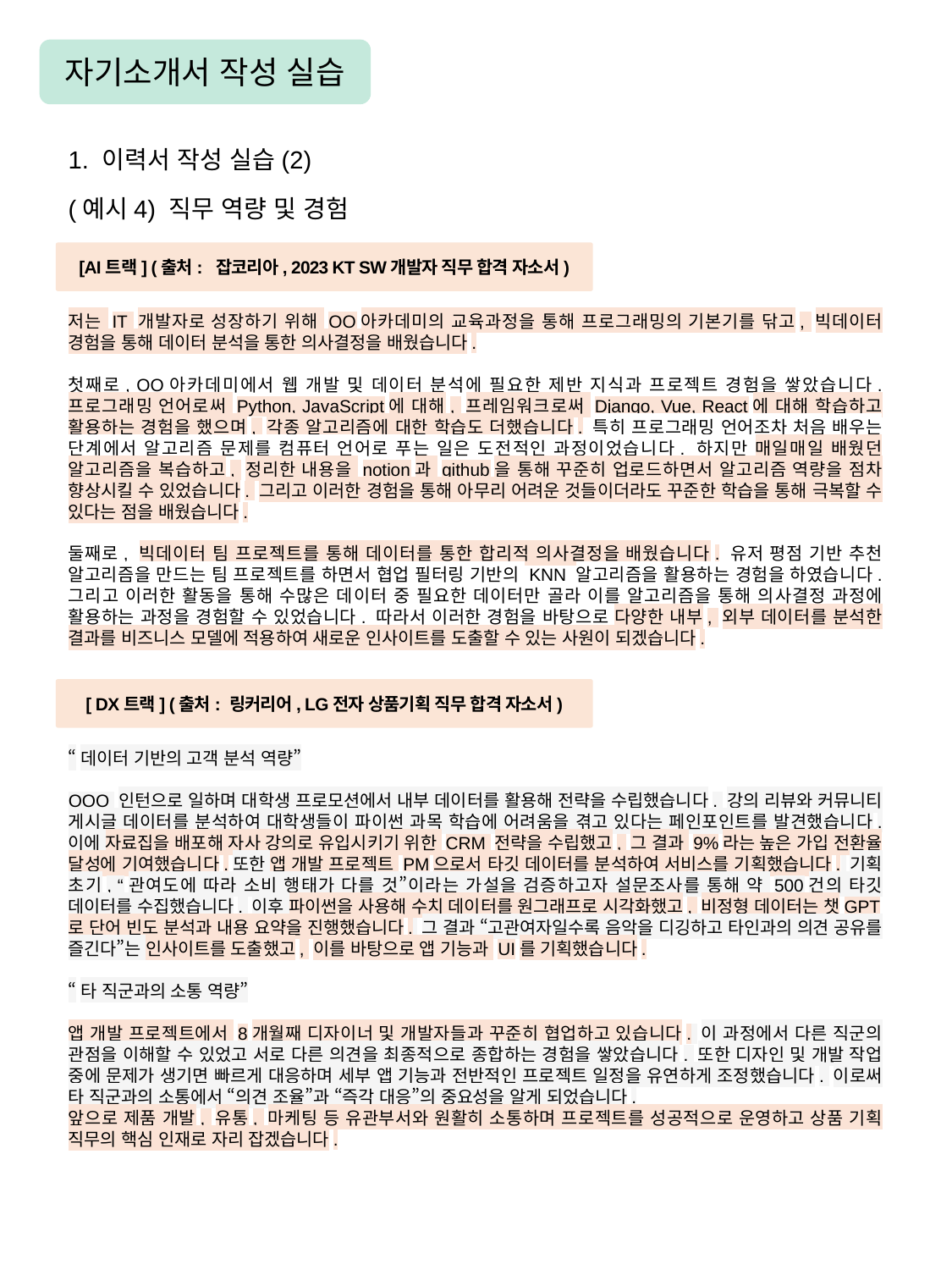

자기소개서 작성 실습
1. 이력서 작성 실습(2)
(예시4) 직무 역량 및 경험
[AI트랙] (출처:  잡코리아, 2023 KT SW개발자 직무 합격 자소서)
저는 IT 개발자로 성장하기 위해 OO아카데미의 교육과정을 통해 프로그래밍의 기본기를 닦고, 빅데이터 경험을 통해 데이터 분석을 통한 의사결정을 배웠습니다.

첫째로, OO아카데미에서 웹 개발 및 데이터 분석에 필요한 제반 지식과 프로젝트 경험을 쌓았습니다. 프로그래밍 언어로써 Python, JavaScript에 대해, 프레임워크로써 Django, Vue, React에 대해 학습하고 활용하는 경험을 했으며, 각종 알고리즘에 대한 학습도 더했습니다. 특히 프로그래밍 언어조차 처음 배우는 단계에서 알고리즘 문제를 컴퓨터 언어로 푸는 일은 도전적인 과정이었습니다. 하지만 매일매일 배웠던 알고리즘을 복습하고, 정리한 내용을 notion과 github을 통해 꾸준히 업로드하면서 알고리즘 역량을 점차 향상시킬 수 있었습니다. 그리고 이러한 경험을 통해 아무리 어려운 것들이더라도 꾸준한 학습을 통해 극복할 수 있다는 점을 배웠습니다.

둘째로, 빅데이터 팀 프로젝트를 통해 데이터를 통한 합리적 의사결정을 배웠습니다. 유저 평점 기반 추천 알고리즘을 만드는 팀 프로젝트를 하면서 협업 필터링 기반의 KNN 알고리즘을 활용하는 경험을 하였습니다. 그리고 이러한 활동을 통해 수많은 데이터 중 필요한 데이터만 골라 이를 알고리즘을 통해 의사결정 과정에 활용하는 과정을 경험할 수 있었습니다. 따라서 이러한 경험을 바탕으로 다양한 내부, 외부 데이터를 분석한 결과를 비즈니스 모델에 적용하여 새로운 인사이트를 도출할 수 있는 사원이 되겠습니다.
[ DX트랙] (출처: 링커리어, LG전자 상품기획 직무 합격 자소서)
“데이터 기반의 고객 분석 역량”

OOO 인턴으로 일하며 대학생 프로모션에서 내부 데이터를 활용해 전략을 수립했습니다. 강의 리뷰와 커뮤니티 게시글 데이터를 분석하여 대학생들이 파이썬 과목 학습에 어려움을 겪고 있다는 페인포인트를 발견했습니다. 이에 자료집을 배포해 자사 강의로 유입시키기 위한 CRM 전략을 수립했고, 그 결과 9%라는 높은 가입 전환율 달성에 기여했습니다.또한 앱 개발 프로젝트 PM으로서 타깃 데이터를 분석하여 서비스를 기획했습니다. 기획 초기, “관여도에 따라 소비 행태가 다를 것”이라는 가설을 검증하고자 설문조사를 통해 약 500건의 타깃 데이터를 수집했습니다. 이후 파이썬을 사용해 수치 데이터를 원그래프로 시각화했고, 비정형 데이터는 챗GPT로 단어 빈도 분석과 내용 요약을 진행했습니다. 그 결과 “고관여자일수록 음악을 디깅하고 타인과의 의견 공유를 즐긴다”는 인사이트를 도출했고, 이를 바탕으로 앱 기능과 UI를 기획했습니다.

“타 직군과의 소통 역량”

앱 개발 프로젝트에서 8개월째 디자이너 및 개발자들과 꾸준히 협업하고 있습니다. 이 과정에서 다른 직군의 관점을 이해할 수 있었고 서로 다른 의견을 최종적으로 종합하는 경험을 쌓았습니다. 또한 디자인 및 개발 작업 중에 문제가 생기면 빠르게 대응하며 세부 앱 기능과 전반적인 프로젝트 일정을 유연하게 조정했습니다. 이로써 타 직군과의 소통에서 “의견 조율”과 “즉각 대응”의 중요성을 알게 되었습니다.
앞으로 제품 개발, 유통, 마케팅 등 유관부서와 원활히 소통하며 프로젝트를 성공적으로 운영하고 상품 기획 직무의 핵심 인재로 자리 잡겠습니다.